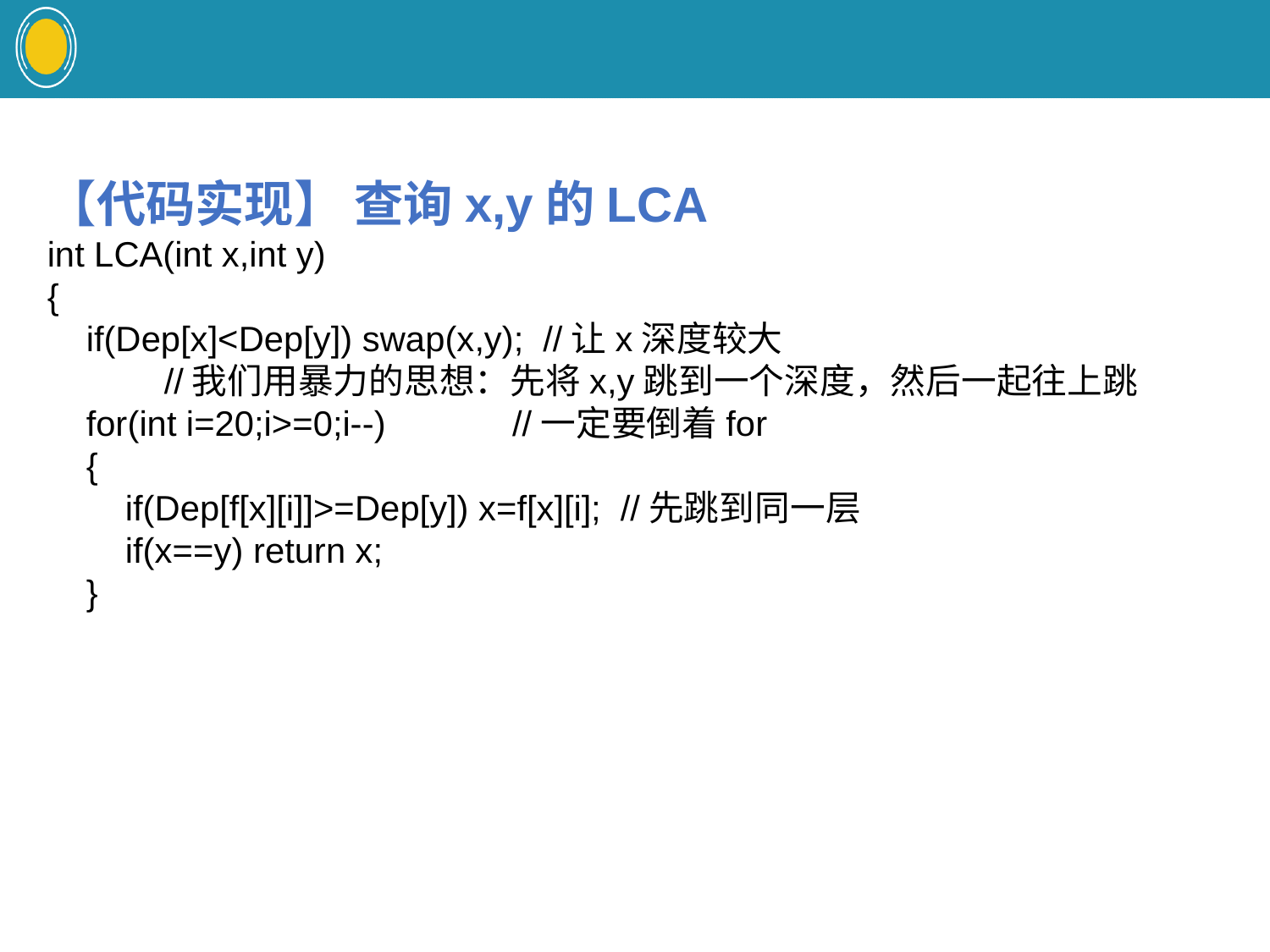

【代码实现】 查询x,y的LCA
int LCA(int x,int y)
{
    if(Dep[x]<Dep[y]) swap(x,y);  //让x深度较大
            //我们用暴力的思想：先将x,y跳到一个深度，然后一起往上跳
    for(int i=20;i>=0;i--)             //一定要倒着for
    {
        if(Dep[f[x][i]]>=Dep[y]) x=f[x][i];  //先跳到同一层
        if(x==y) return x;
    }